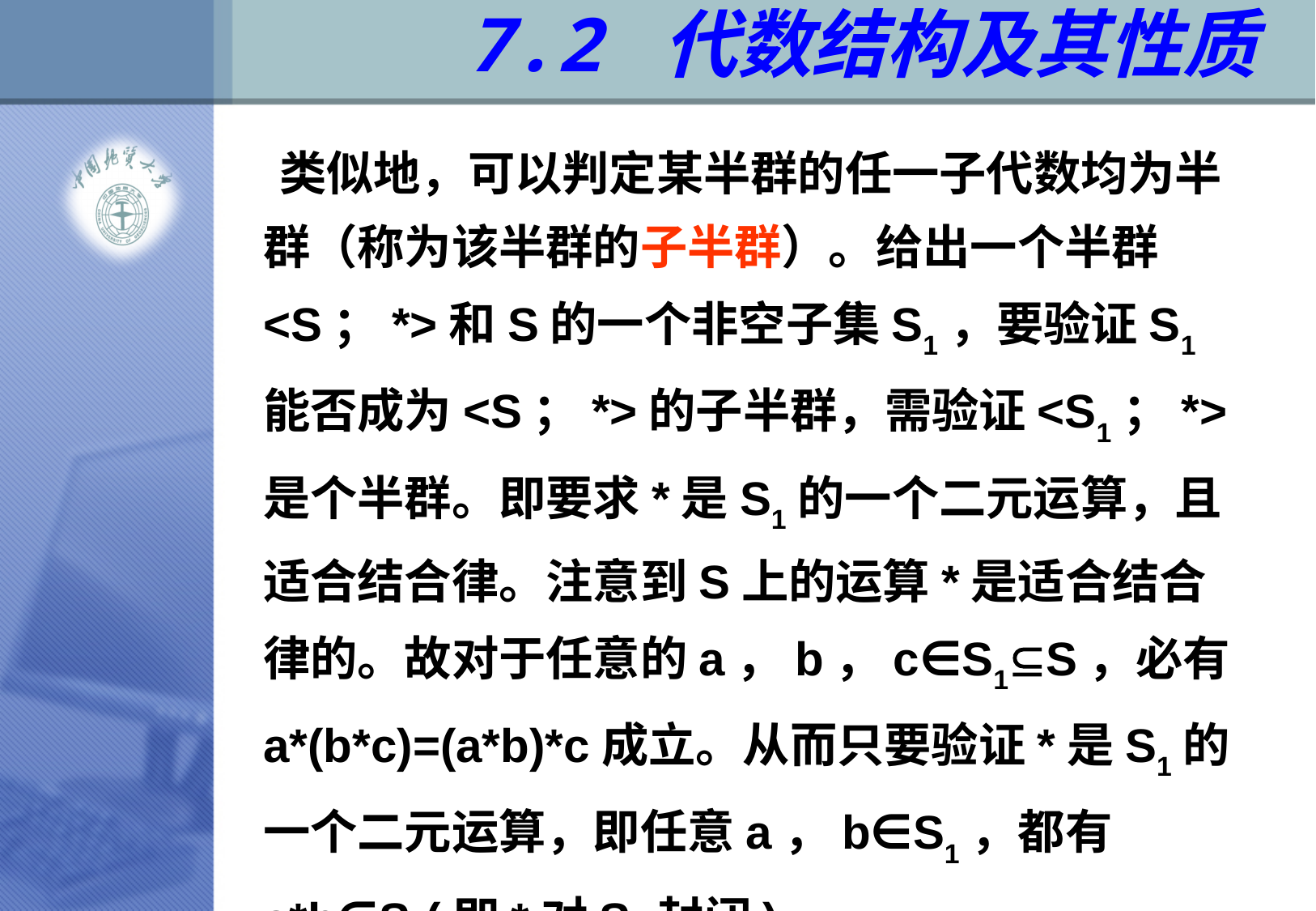

# 7.2 代数结构及其性质
        类似地，可以判定某半群的任一子代数均为半群（称为该半群的子半群）。给出一个半群<S；*>和S的一个非空子集S1，要验证S1能否成为<S；*>的子半群，需验证<S1；*>是个半群。即要求*是S1的一个二元运算，且适合结合律。注意到S上的运算*是适合结合律的。故对于任意的a，b，c∈S1⊆S，必有a*(b*c)=(a*b)*c成立。从而只要验证*是S1的一个二元运算，即任意a，b∈S1，都有a*b∈S1(即*对S1封闭)。